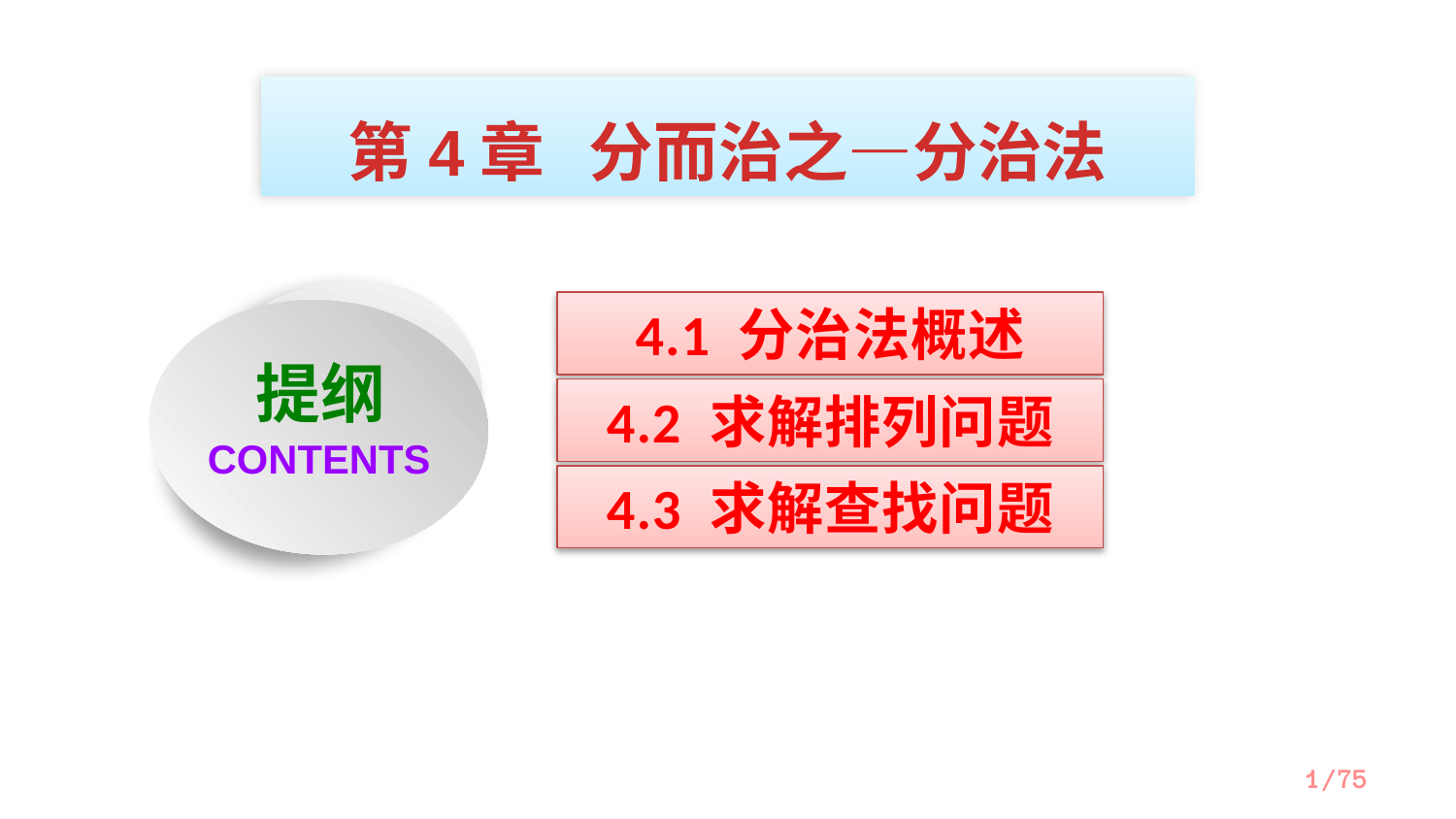

第4章   分而治之—分治法

4.1 分治法概述
提纲
4.2 求解排列问题
CONTENTS
4.3 求解查找问题
1/75